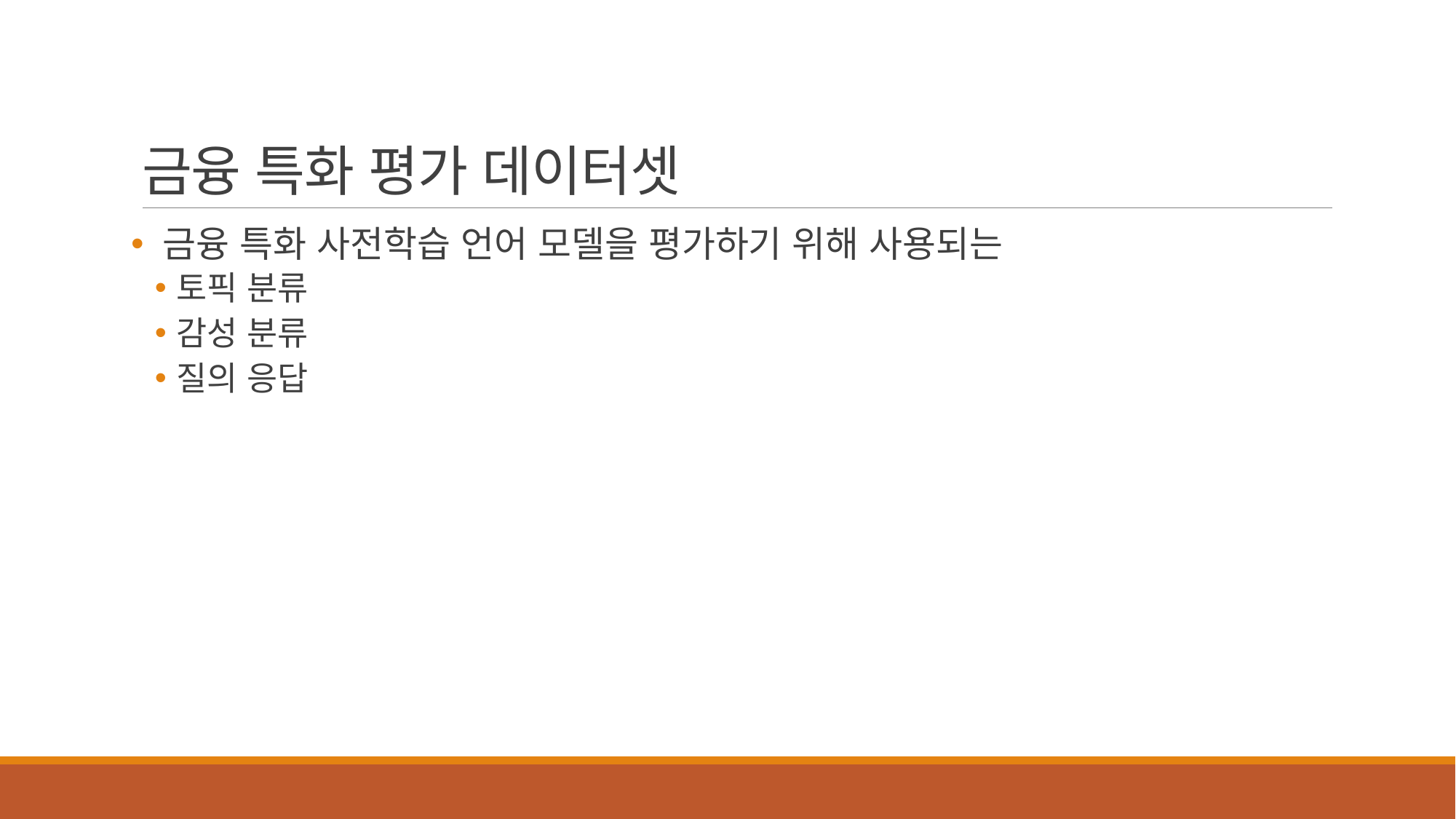

# 금융 특화 평가 데이터셋
 금융 특화 사전학습 언어 모델을 평가하기 위해 사용되는
토픽 분류
감성 분류
질의 응답